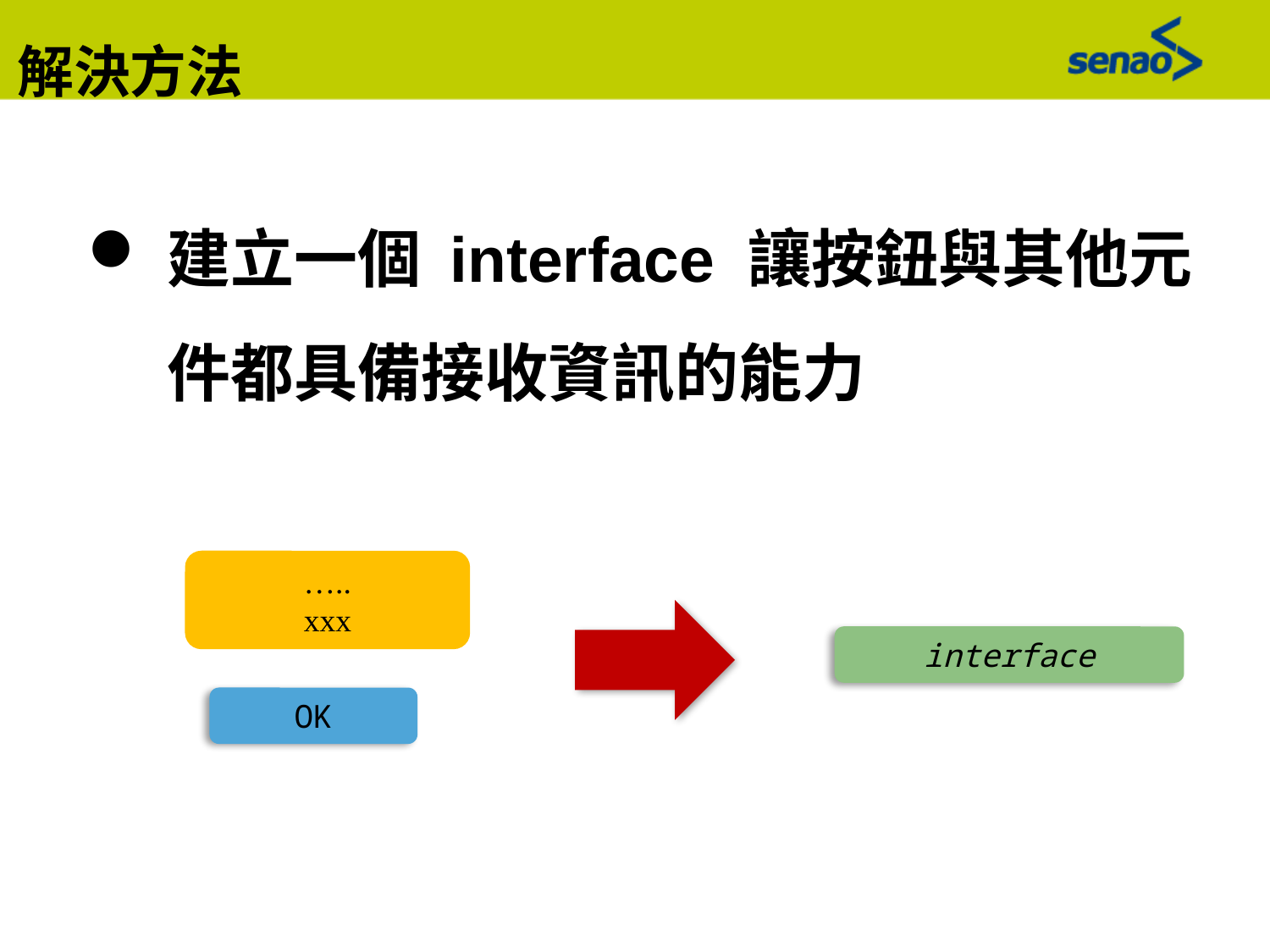

解決方法
建立一個 interface 讓按鈕與其他元件都具備接收資訊的能力

…..
xxx

interface
OK